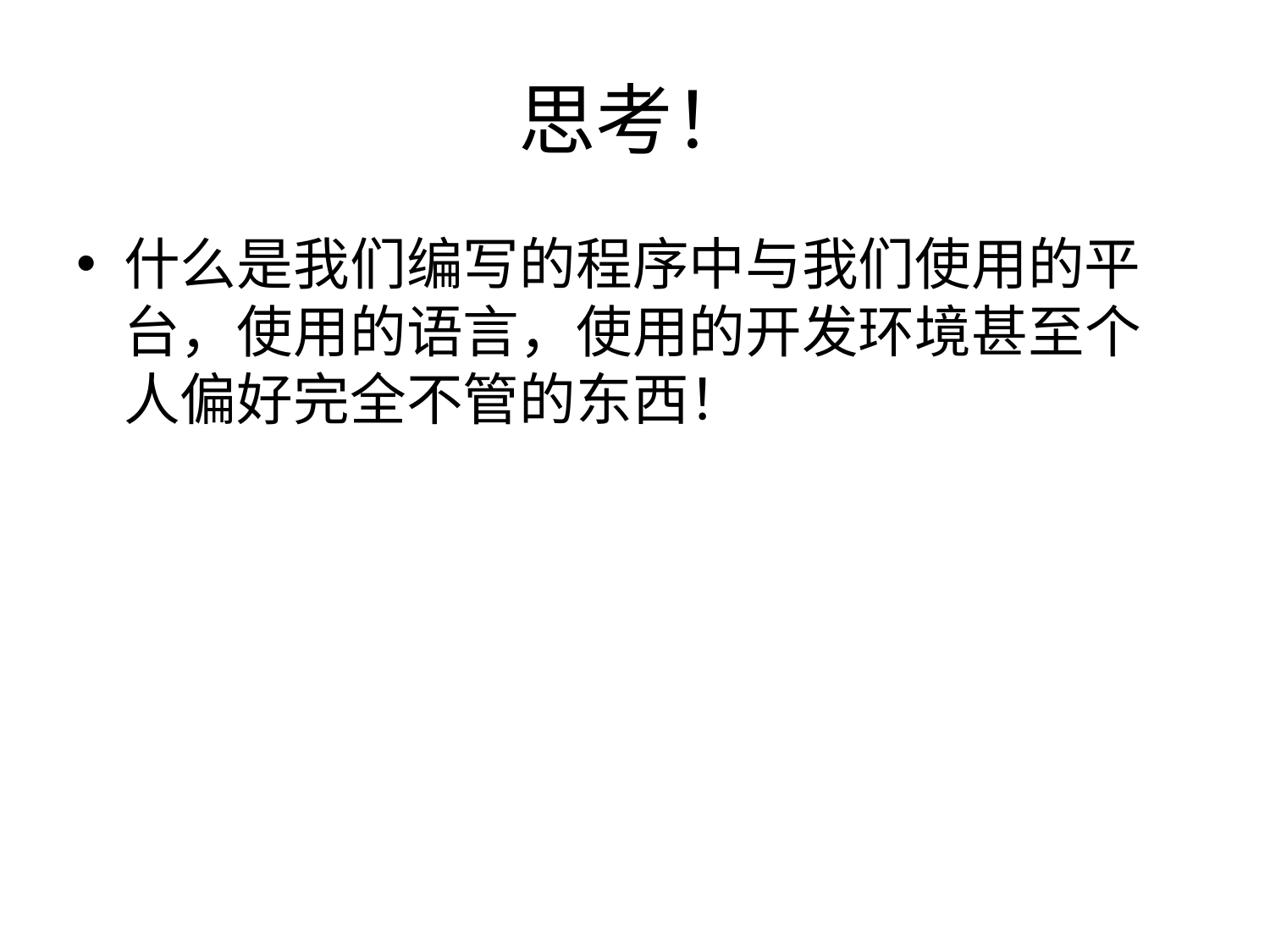

# 思考！
什么是我们编写的程序中与我们使用的平台，使用的语言，使用的开发环境甚至个人偏好完全不管的东西！